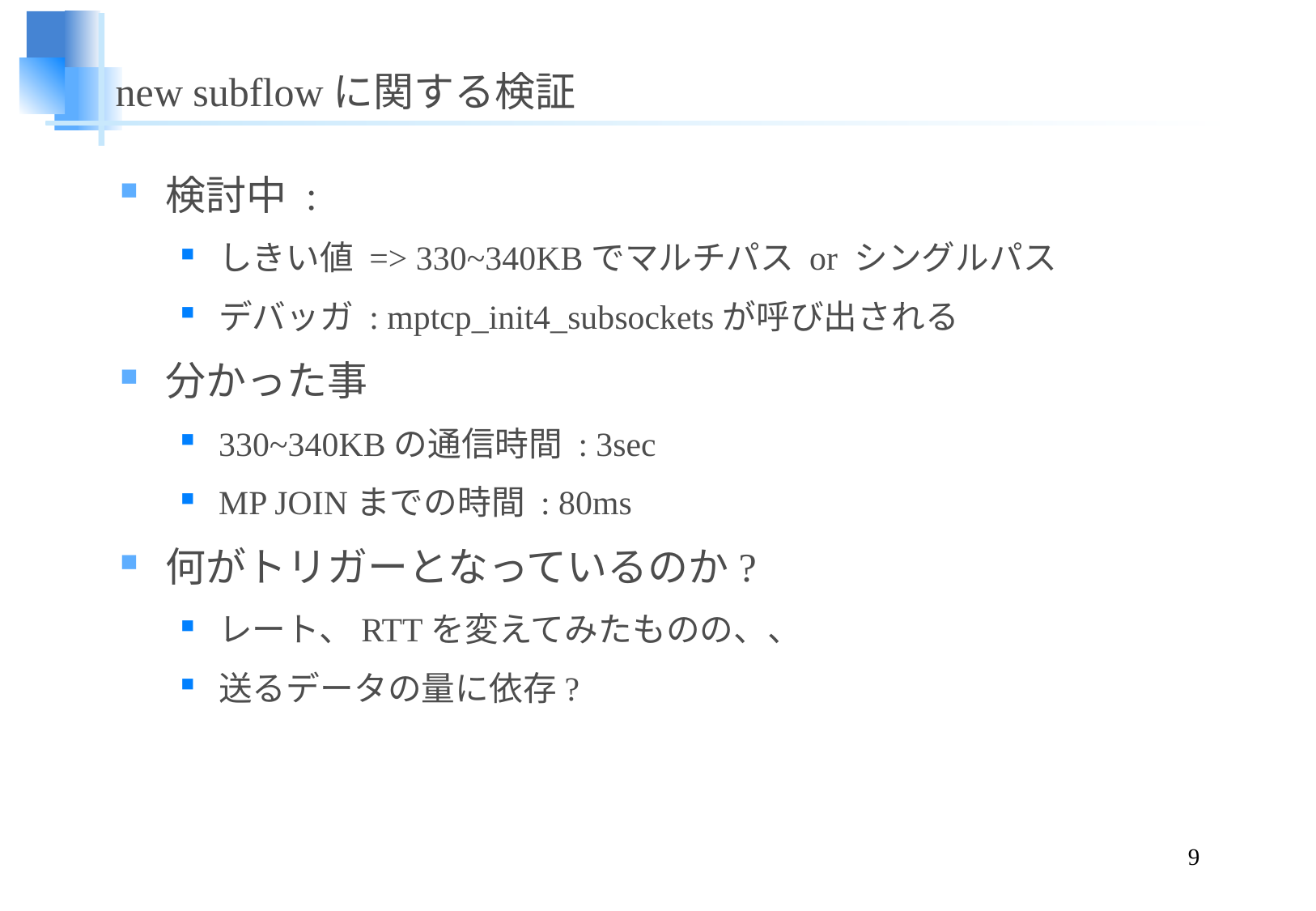

# new subflowに関する検証
検討中 :
しきい値 => 330~340KBでマルチパス or シングルパス
デバッガ : mptcp_init4_subsocketsが呼び出される
分かった事
330~340KBの通信時間 : 3sec
MP JOINまでの時間 : 80ms
何がトリガーとなっているのか?
レート、RTTを変えてみたものの、、
送るデータの量に依存?
9